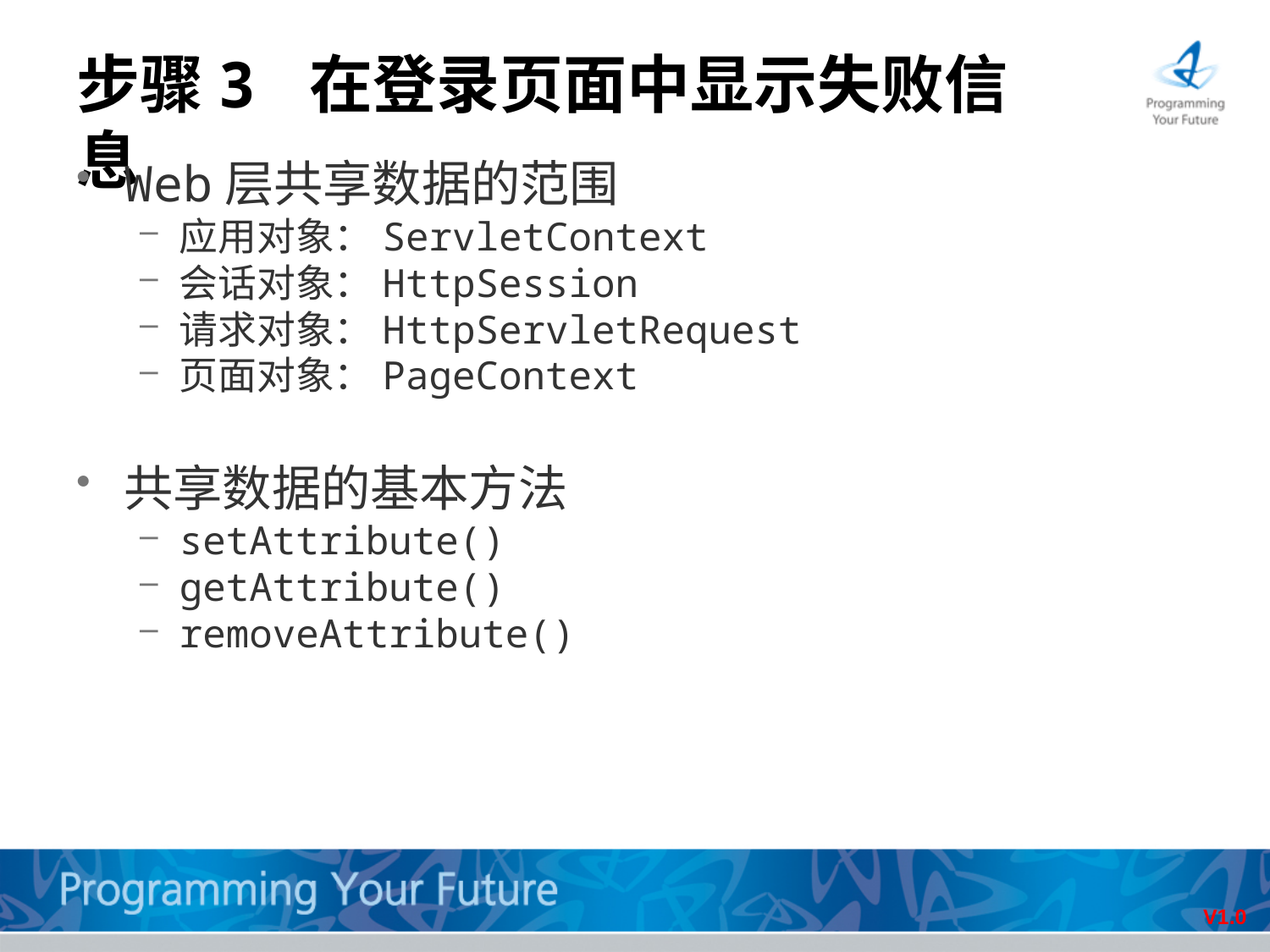

# 步骤3 在登录页面中显示失败信息
Web层共享数据的范围
应用对象：ServletContext
会话对象：HttpSession
请求对象：HttpServletRequest
页面对象：PageContext

共享数据的基本方法
setAttribute()
getAttribute()
removeAttribute()